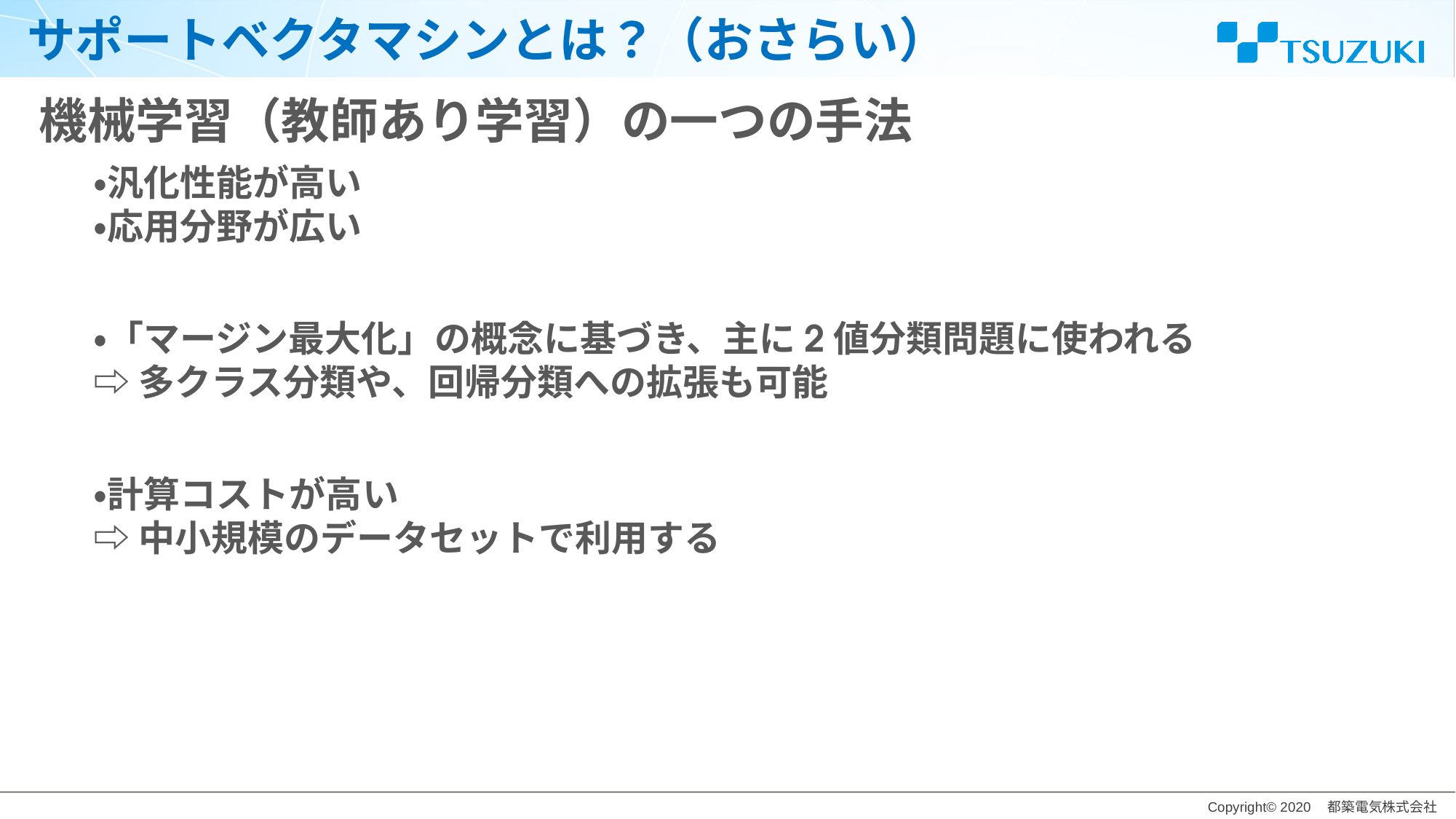

# サポートベクタマシンとは？（おさらい）
機械学習（教師あり学習）の一つの手法
・汎化性能が高い
・応用分野が広い
・「マージン最大化」の概念に基づき、主に2値分類問題に使われる
⇨多クラス分類や、回帰分類への拡張も可能
・計算コストが高い
⇨中小規模のデータセットで利用する
Copyright© 2020　都築電気株式会社